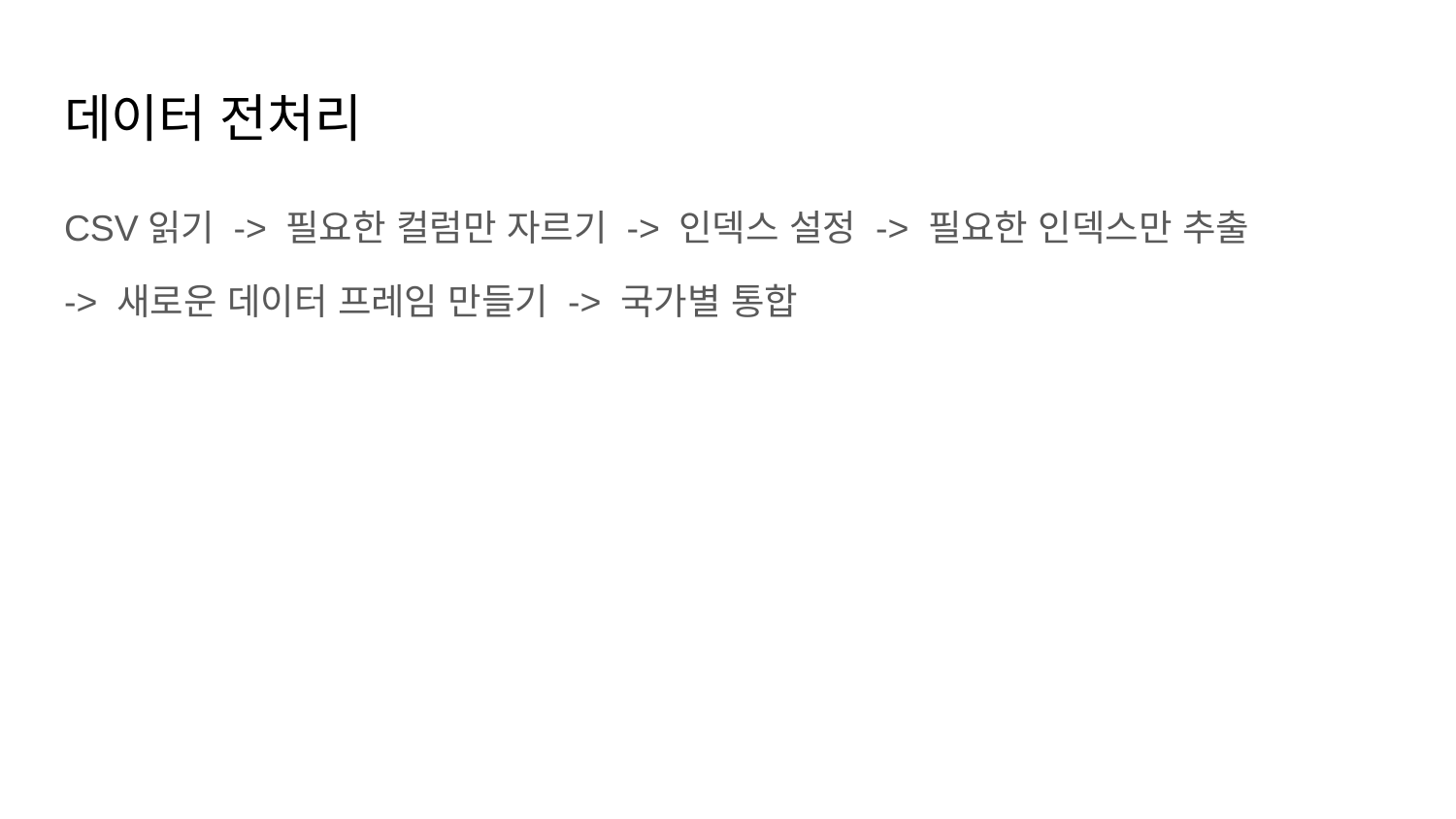

# 데이터 전처리
CSV읽기 -> 필요한 컬럼만 자르기 -> 인덱스 설정 -> 필요한 인덱스만 추출
-> 새로운 데이터 프레임 만들기 -> 국가별 통합